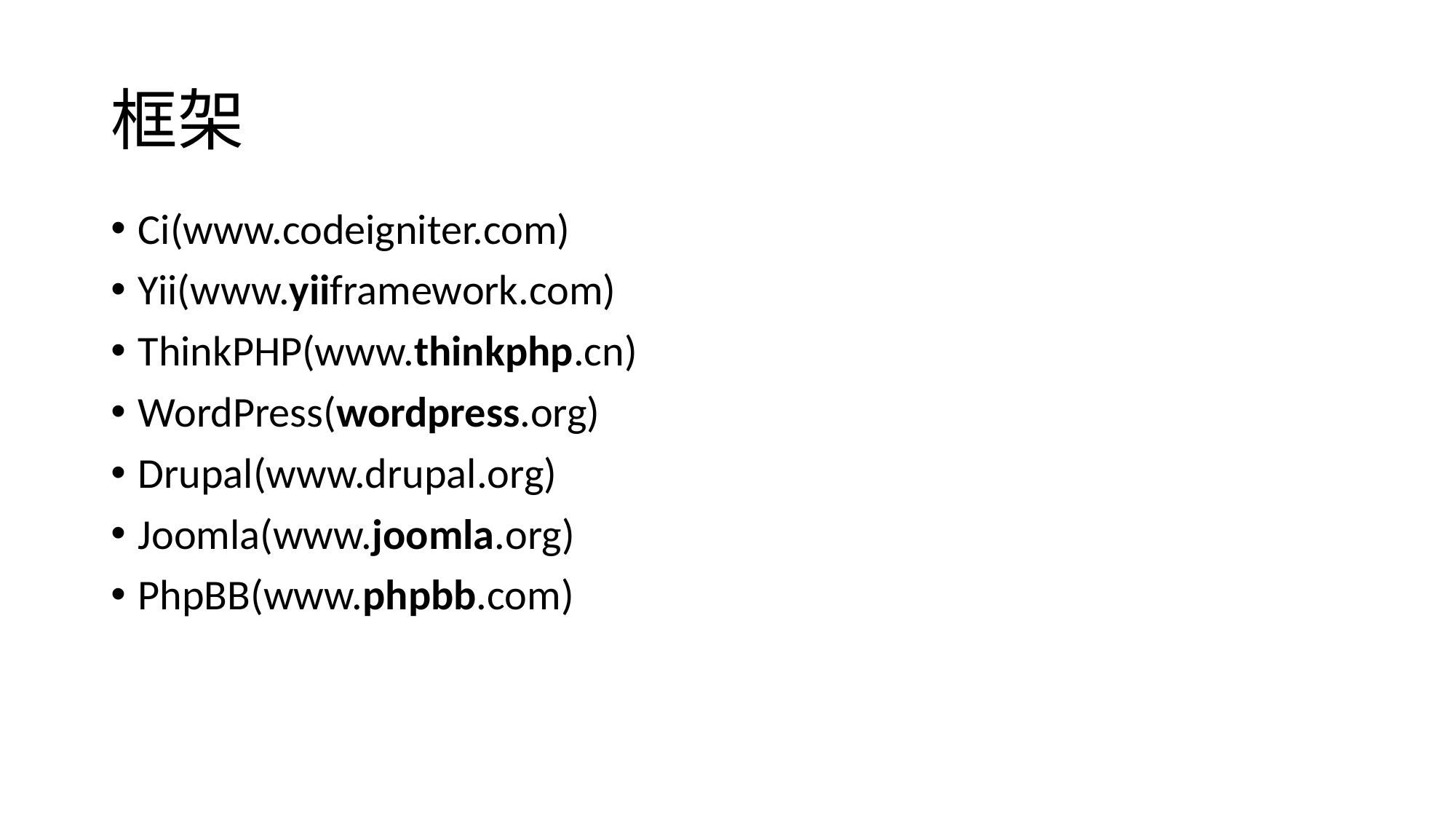

# 框架
Ci(www.codeigniter.com)
Yii(www.yiiframework.com)
ThinkPHP(www.thinkphp.cn)
WordPress(wordpress.org)
Drupal(www.drupal.org)
Joomla(www.joomla.org)
PhpBB(www.phpbb.com)